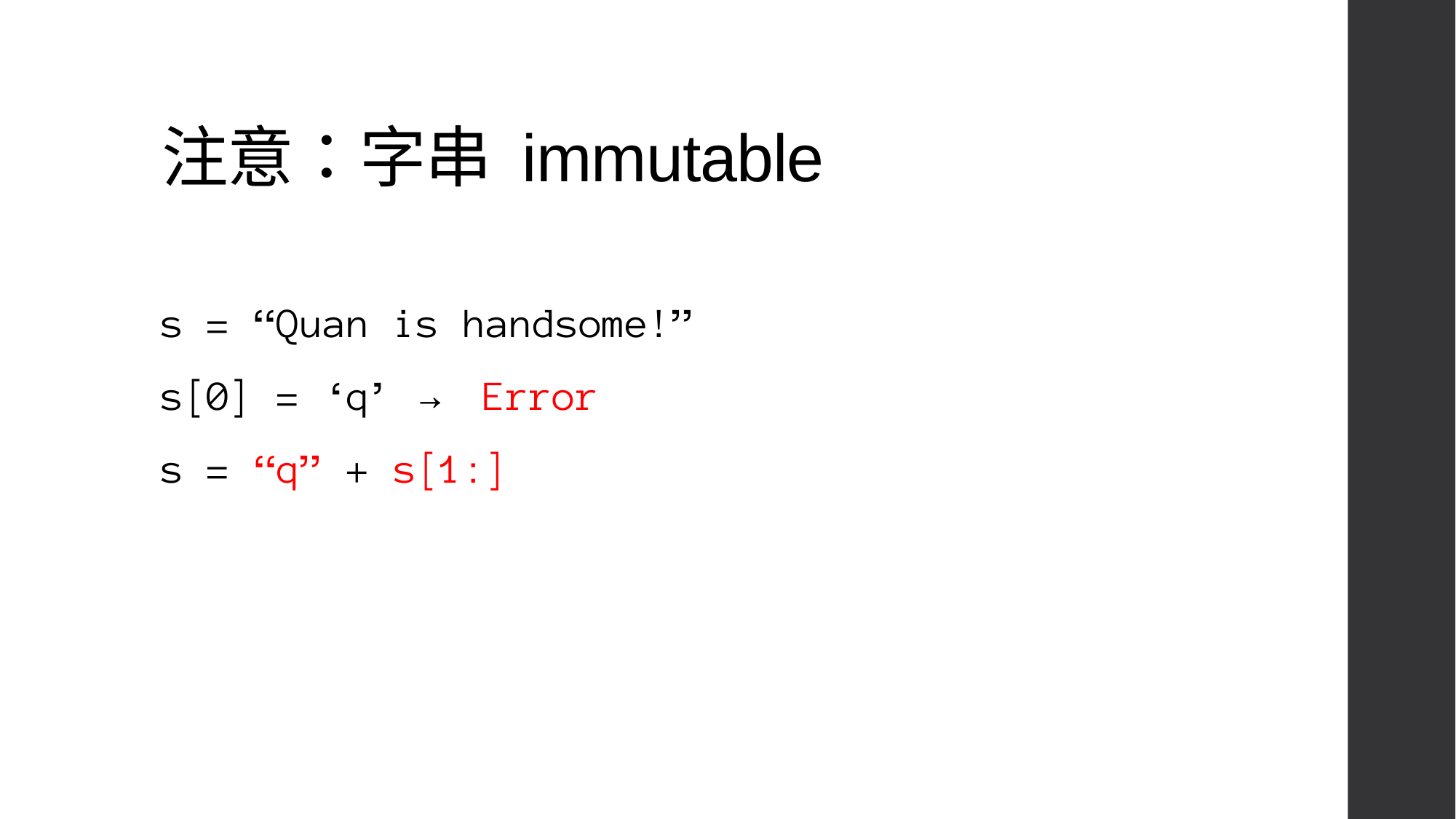

# 注意：字串 immutable

s = “Quan is handsome!”
s[0] = ‘q’ → Error
s = “q” + s[1:]